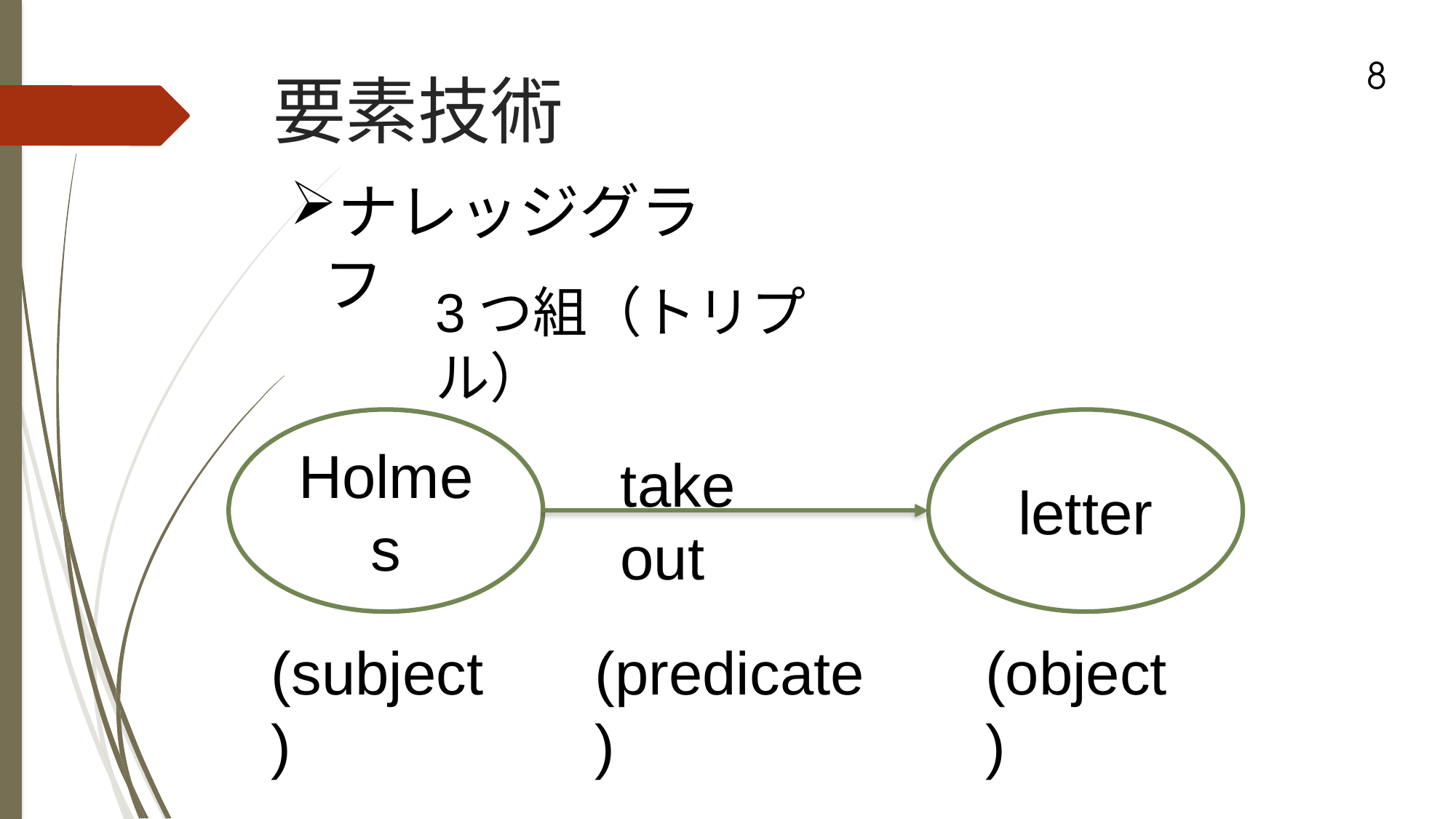

8
# 要素技術
ナレッジグラフ
3つ組（トリプル）
Holmes
letter
take out
(object)
(subject)
(predicate)